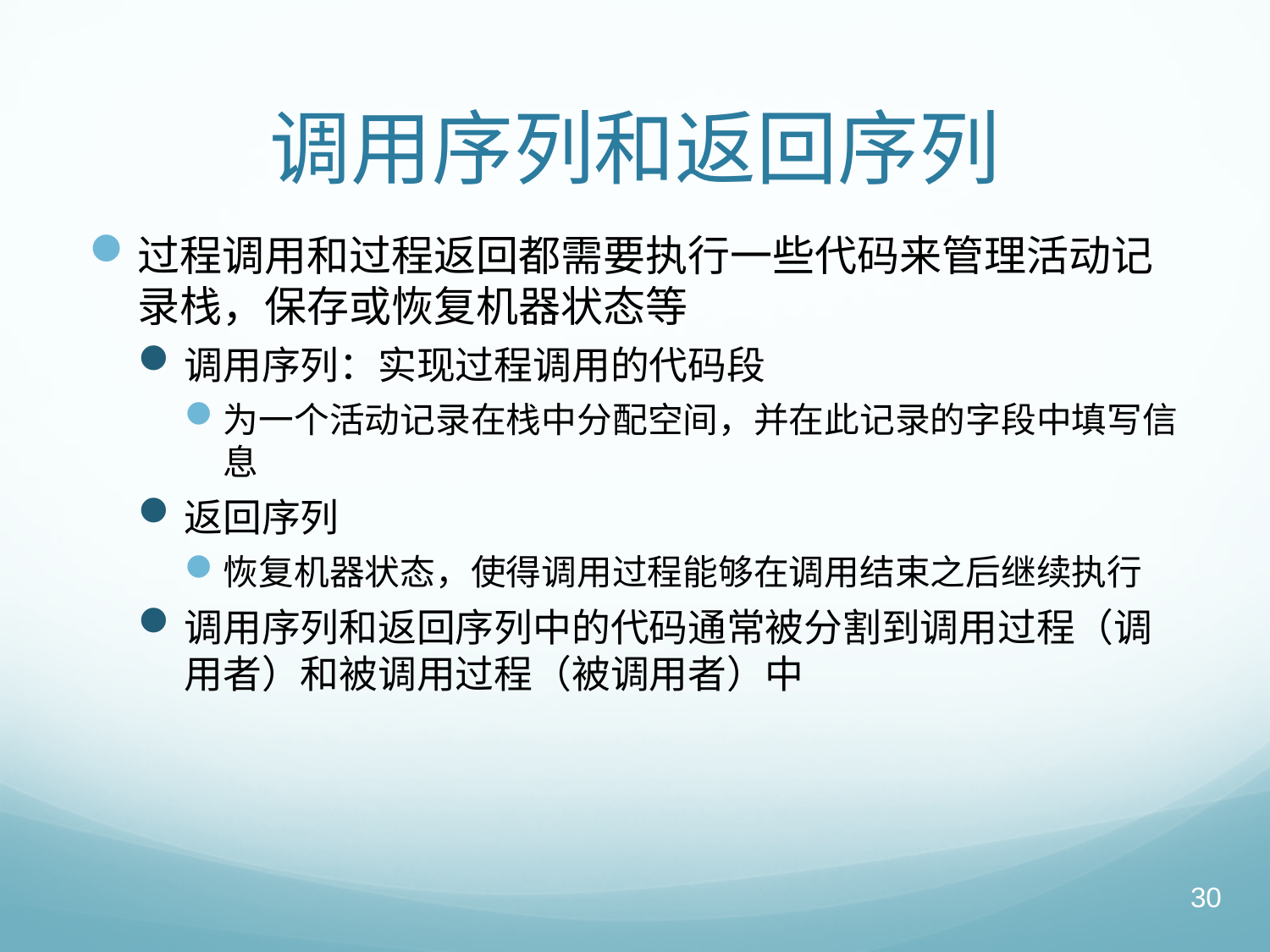

# 调用序列和返回序列
过程调用和过程返回都需要执行一些代码来管理活动记录栈，保存或恢复机器状态等
调用序列：实现过程调用的代码段
为一个活动记录在栈中分配空间，并在此记录的字段中填写信息
返回序列
恢复机器状态，使得调用过程能够在调用结束之后继续执行
调用序列和返回序列中的代码通常被分割到调用过程（调用者）和被调用过程（被调用者）中

30